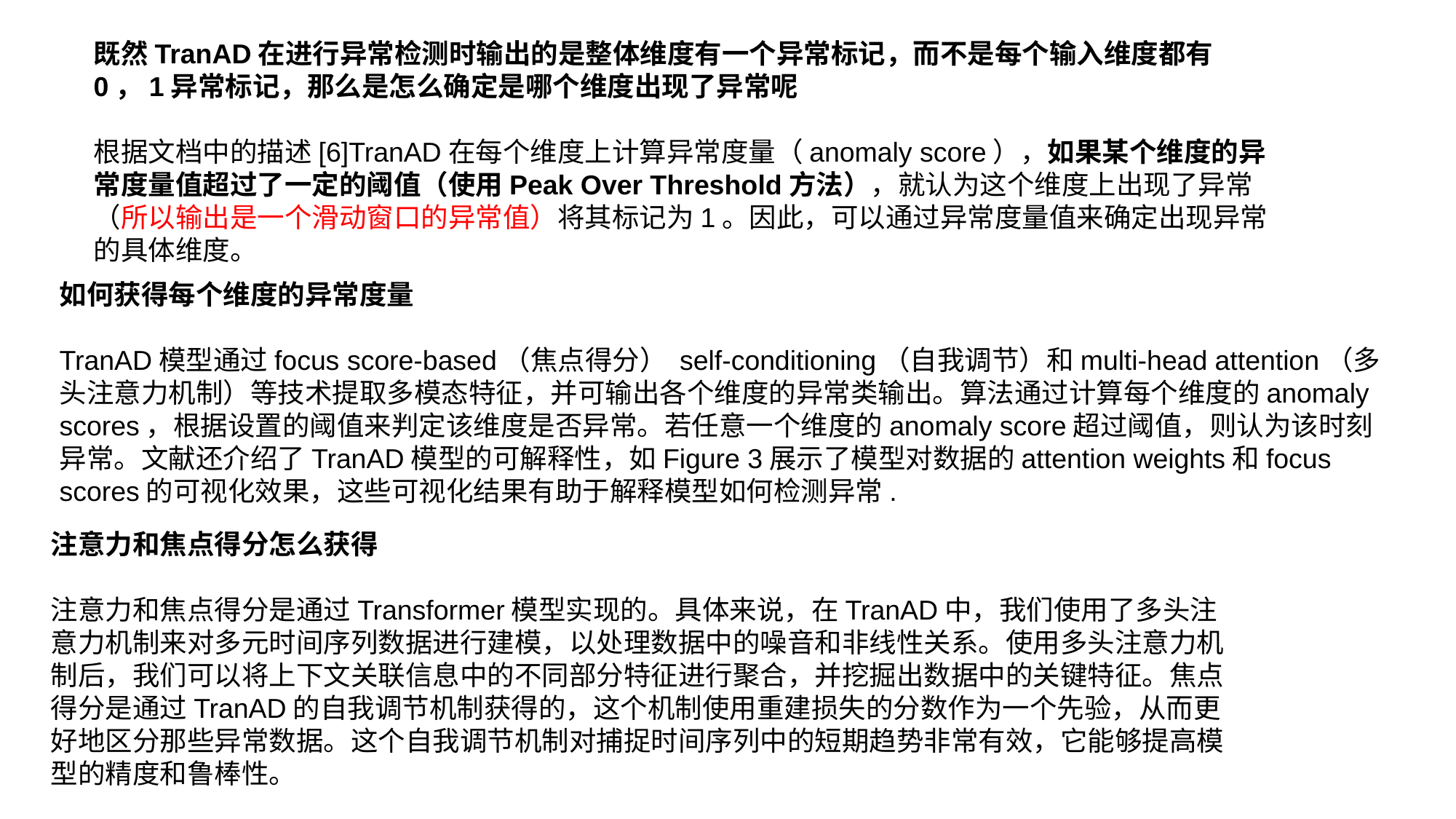

既然TranAD在进行异常检测时输出的是整体维度有一个异常标记，而不是每个输入维度都有0，1异常标记，那么是怎么确定是哪个维度出现了异常呢

根据文档中的描述[6]TranAD在每个维度上计算异常度量（anomaly score），如果某个维度的异常度量值超过了一定的阈值（使用Peak Over Threshold方法），就认为这个维度上出现了异常（所以输出是一个滑动窗口的异常值）将其标记为1。因此，可以通过异常度量值来确定出现异常的具体维度。
如何获得每个维度的异常度量

TranAD模型通过focus score-based（焦点得分） self-conditioning（自我调节）和multi-head attention（多头注意力机制）等技术提取多模态特征，并可输出各个维度的异常类输出。算法通过计算每个维度的anomaly scores，根据设置的阈值来判定该维度是否异常。若任意一个维度的anomaly score超过阈值，则认为该时刻异常。文献还介绍了TranAD模型的可解释性，如Figure 3展示了模型对数据的attention weights和focus scores的可视化效果，这些可视化结果有助于解释模型如何检测异常.
注意力和焦点得分怎么获得

注意力和焦点得分是通过Transformer模型实现的。具体来说，在TranAD中，我们使用了多头注意力机制来对多元时间序列数据进行建模，以处理数据中的噪音和非线性关系。使用多头注意力机制后，我们可以将上下文关联信息中的不同部分特征进行聚合，并挖掘出数据中的关键特征。焦点得分是通过TranAD的自我调节机制获得的，这个机制使用重建损失的分数作为一个先验，从而更好地区分那些异常数据。这个自我调节机制对捕捉时间序列中的短期趋势非常有效，它能够提高模型的精度和鲁棒性。